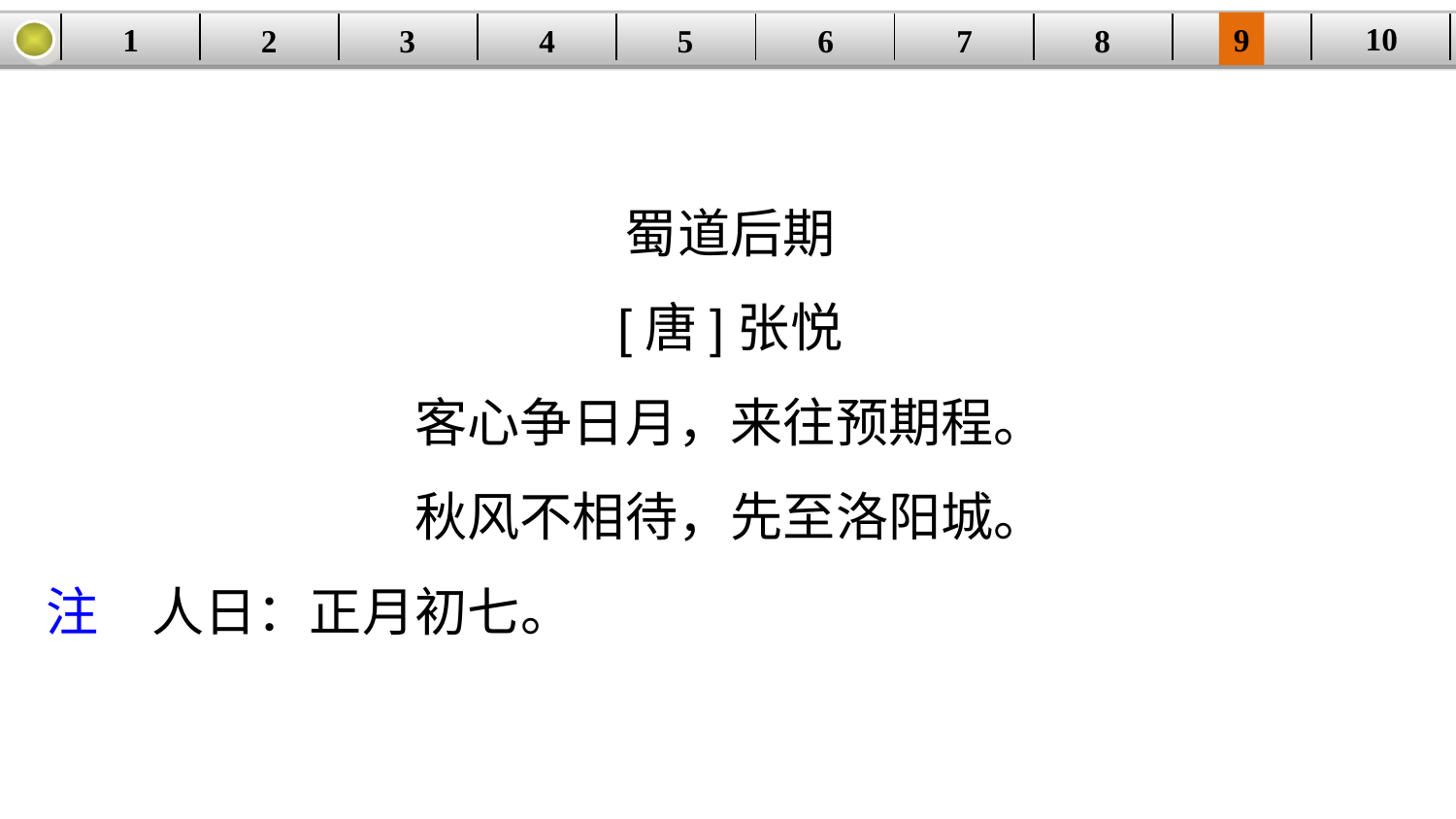

10

9
1
3
4
5
6
8
2
|  |  |  |  |  |  |  |  |  |  |
| --- | --- | --- | --- | --- | --- | --- | --- | --- | --- |
7

蜀道后期
[唐]张悦
客心争日月，来往预期程。
秋风不相待，先至洛阳城。
注　人日：正月初七。